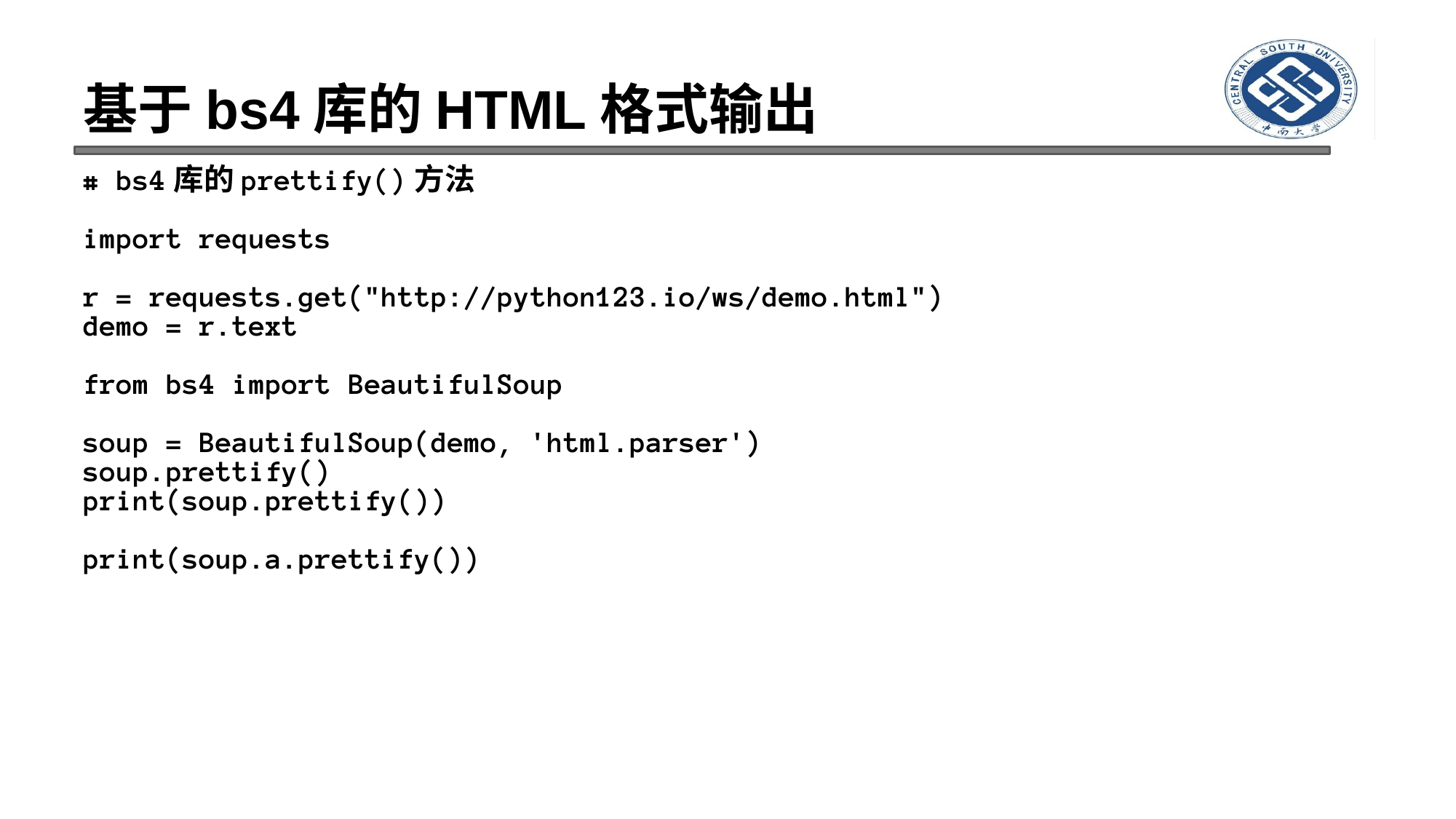

# 基于bs4库的HTML格式输出
# bs4库的prettify()方法

import requests

r = requests.get("http://python123.io/ws/demo.html")
demo = r.text

from bs4 import BeautifulSoup

soup = BeautifulSoup(demo, 'html.parser')
soup.prettify()
print(soup.prettify())

print(soup.a.prettify())